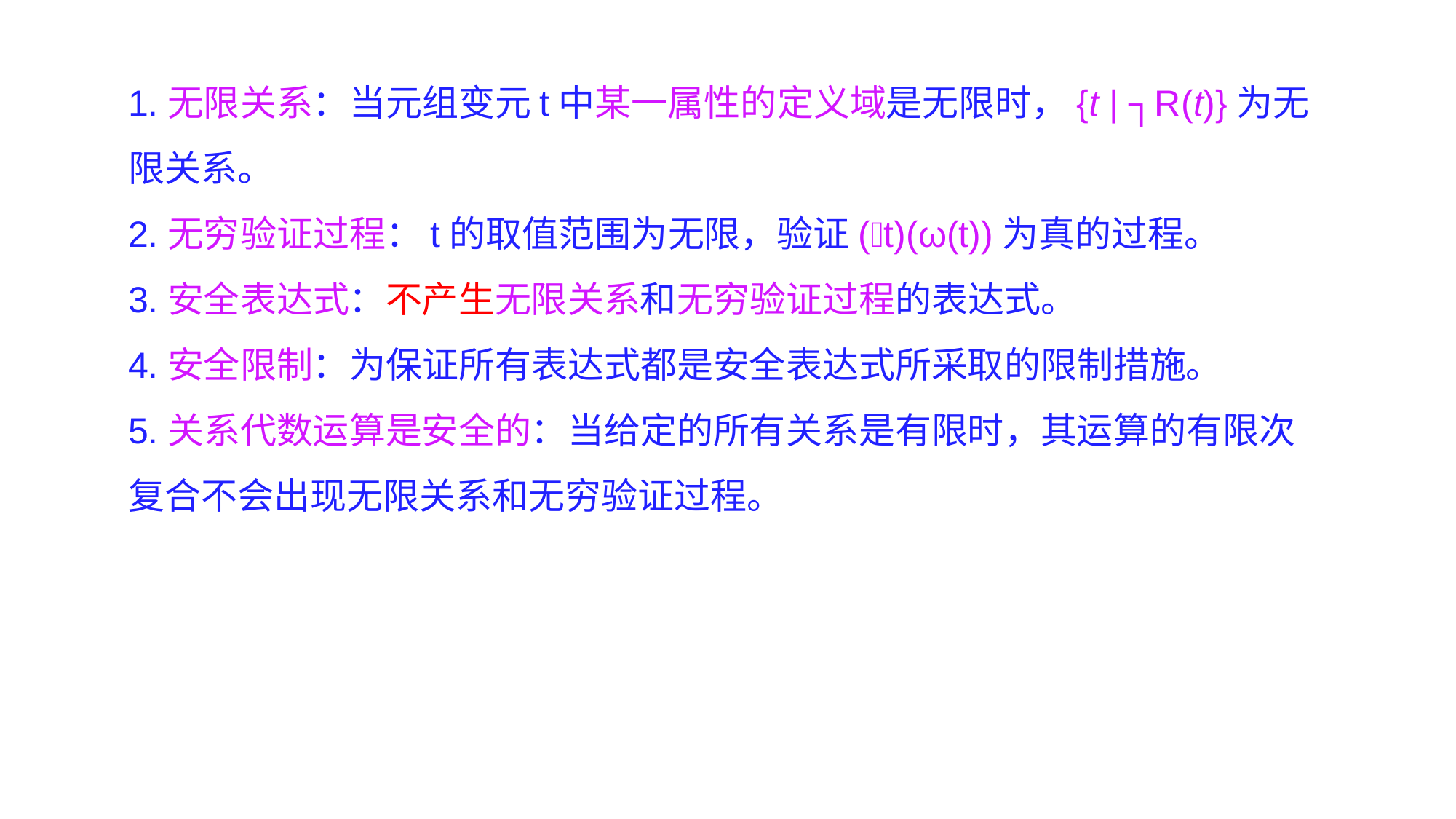

1.无限关系：当元组变元t中某一属性的定义域是无限时，{t | ┐R(t)}为无限关系。
2.无穷验证过程：t的取值范围为无限，验证(∀t)(ω(t))为真的过程。
3.安全表达式：不产生无限关系和无穷验证过程的表达式。
4.安全限制：为保证所有表达式都是安全表达式所采取的限制措施。
5.关系代数运算是安全的：当给定的所有关系是有限时，其运算的有限次复合不会出现无限关系和无穷验证过程。